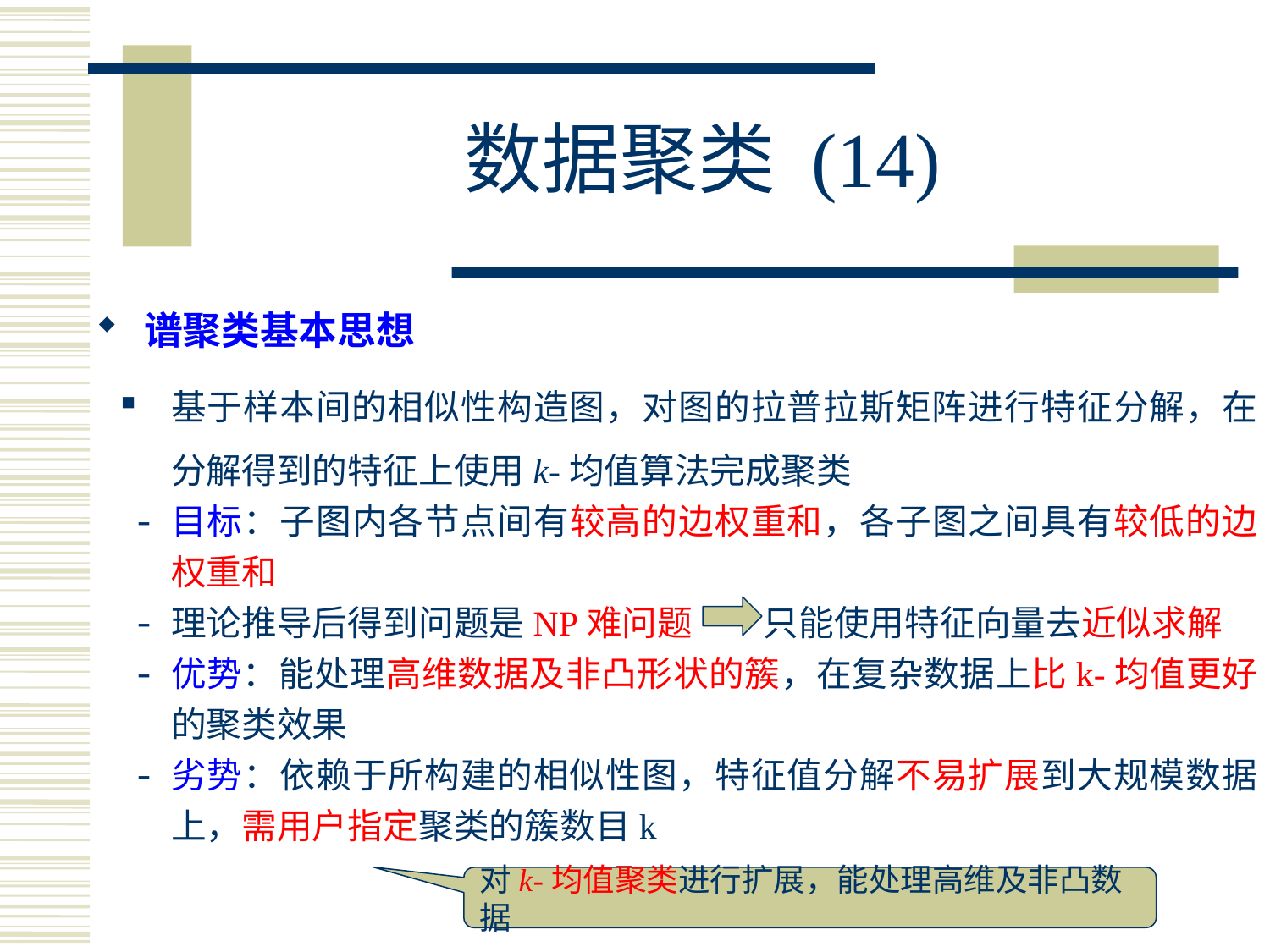

# 数据聚类 (14)
谱聚类基本思想
基于样本间的相似性构造图，对图的拉普拉斯矩阵进行特征分解，在分解得到的特征上使用k-均值算法完成聚类
目标：子图内各节点间有较高的边权重和，各子图之间具有较低的边权重和
理论推导后得到问题是NP难问题         只能使用特征向量去近似求解
优势：能处理高维数据及非凸形状的簇，在复杂数据上比k-均值更好的聚类效果
劣势：依赖于所构建的相似性图，特征值分解不易扩展到大规模数据上，需用户指定聚类的簇数目k

对k-均值聚类进行扩展，能处理高维及非凸数据